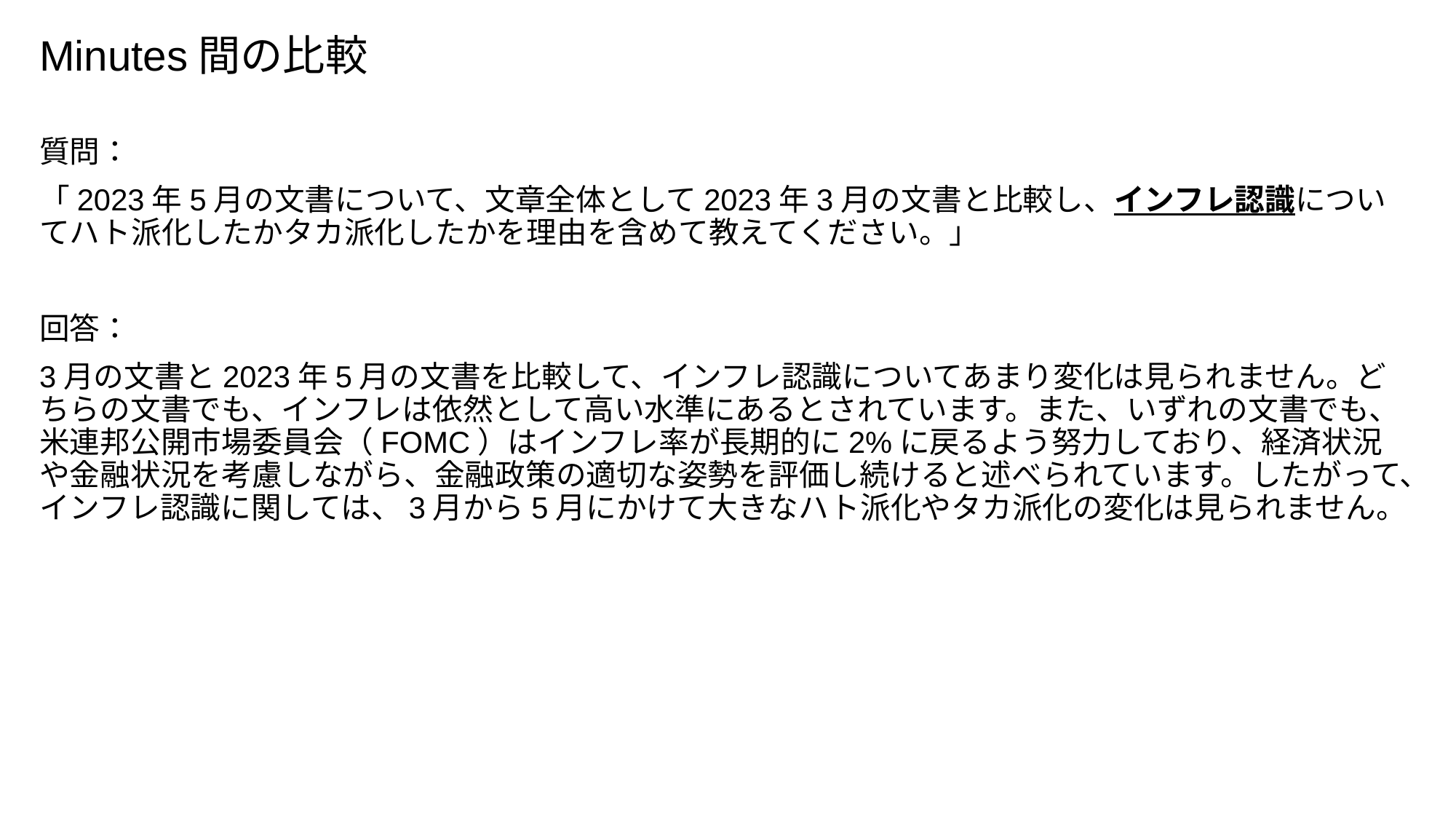

# Minutes間の比較
質問：
「2023年5月の文書について、文章全体として2023年3月の文書と比較し、インフレ認識についてハト派化したかタカ派化したかを理由を含めて教えてください。」

回答：
3月の文書と2023年5月の文書を比較して、インフレ認識についてあまり変化は見られません。どちらの文書でも、インフレは依然として高い水準にあるとされています。また、いずれの文書でも、米連邦公開市場委員会（FOMC）はインフレ率が長期的に2%に戻るよう努力しており、経済状況や金融状況を考慮しながら、金融政策の適切な姿勢を評価し続けると述べられています。したがって、インフレ認識に関しては、3月から5月にかけて大きなハト派化やタカ派化の変化は見られません。